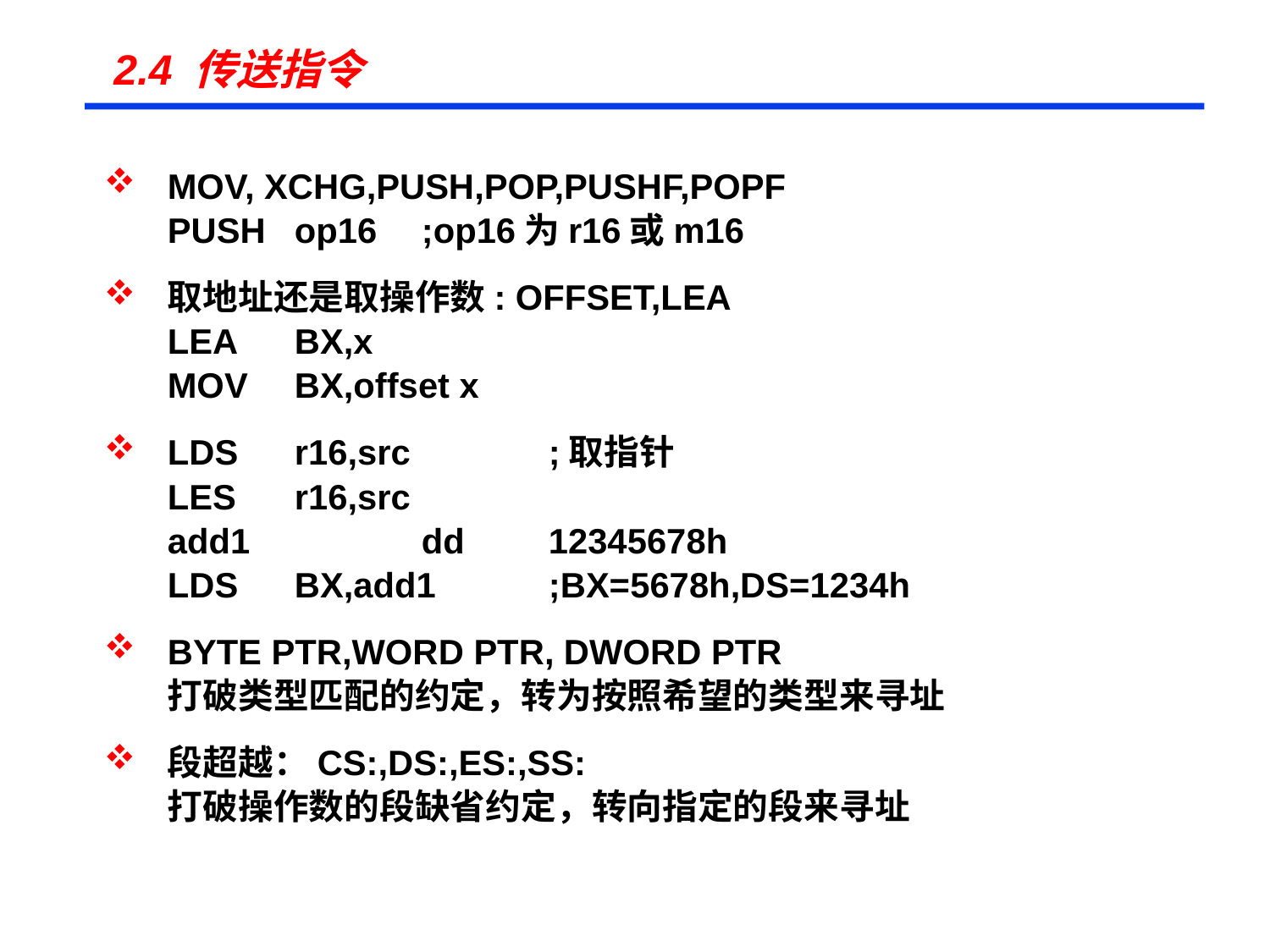

# 2.4 传送指令
MOV, XCHG,PUSH,POP,PUSHF,POPF
PUSH	op16	;op16为r16或m16
取地址还是取操作数: OFFSET,LEA
LEA	BX,x
MOV	BX,offset x
LDS  	r16,src		;取指针
LES  	r16,src
add1        	dd	12345678h
LDS	BX,add1	;BX=5678h,DS=1234h
BYTE PTR,WORD PTR, DWORD PTR
打破类型匹配的约定，转为按照希望的类型来寻址
段超越：CS:,DS:,ES:,SS:
打破操作数的段缺省约定，转向指定的段来寻址